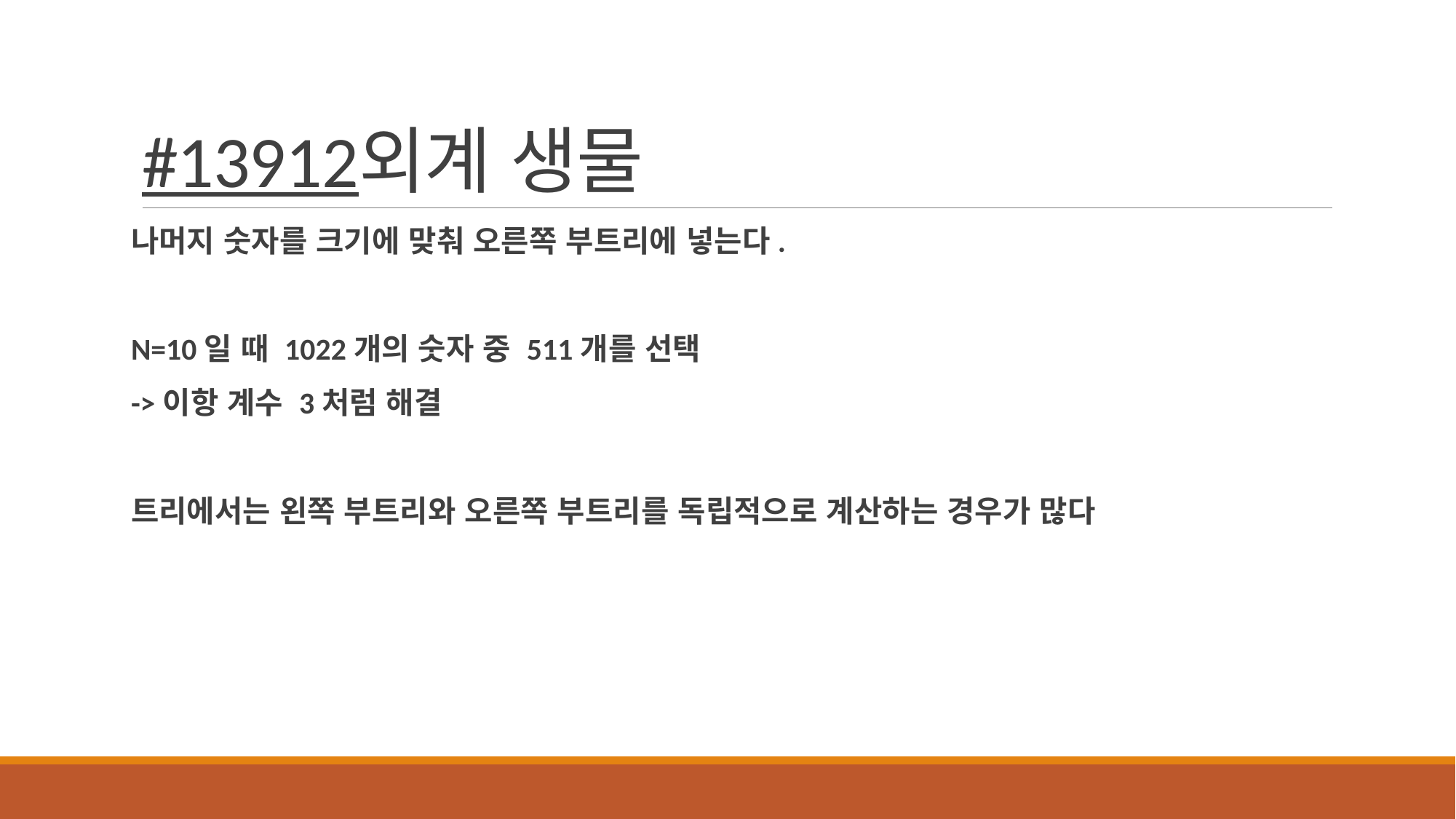

# #13912외계 생물
나머지 숫자를 크기에 맞춰 오른쪽 부트리에 넣는다.

N=10일 때 1022개의 숫자 중 511개를 선택
->이항 계수 3처럼 해결

트리에서는 왼쪽 부트리와 오른쪽 부트리를 독립적으로 계산하는 경우가 많다